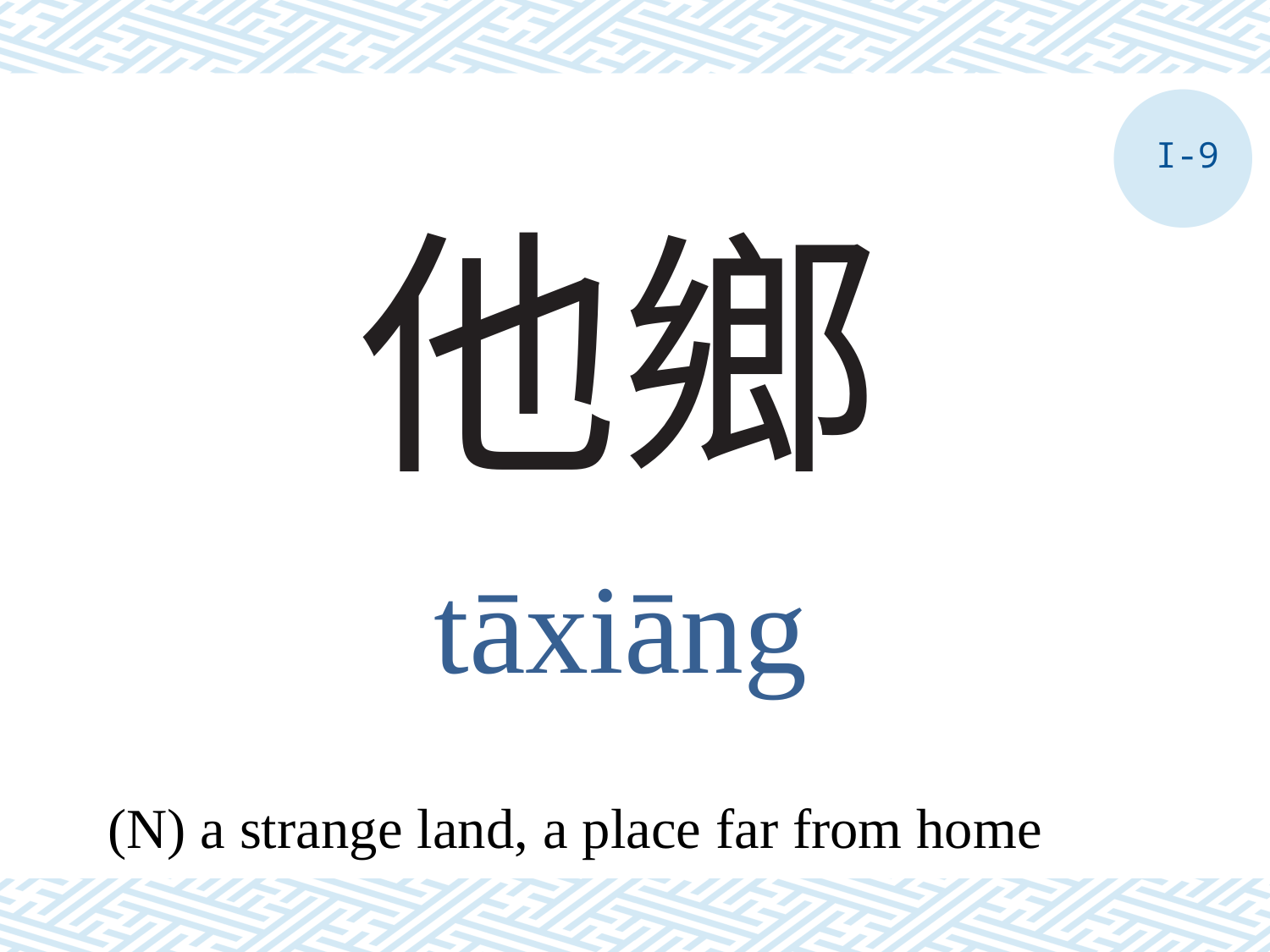

I-9

# 他鄉
tāxiāng
(N) a strange land, a place far from home